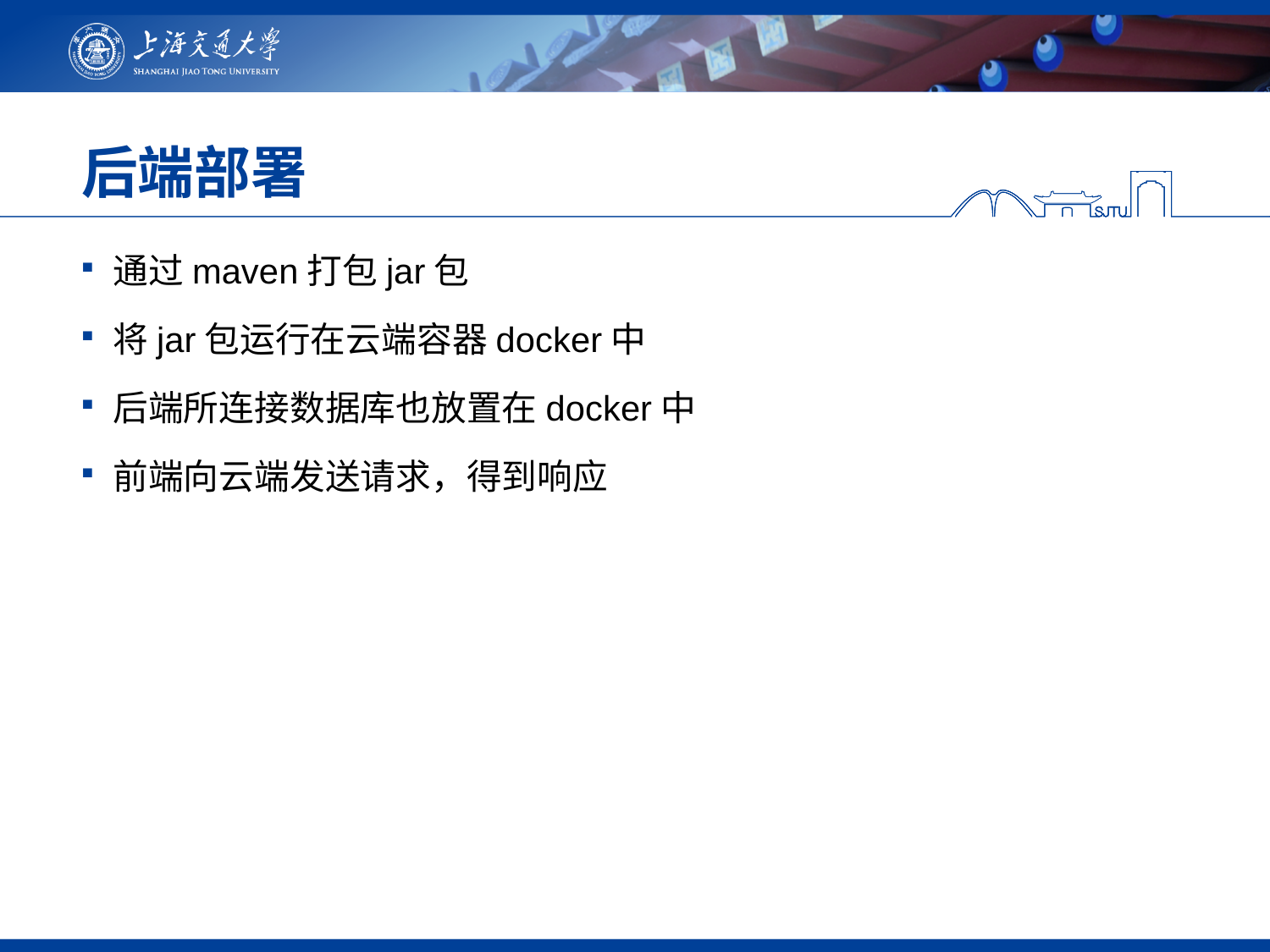

# 后端部署
通过maven打包jar包
将jar包运行在云端容器docker中
后端所连接数据库也放置在docker中
前端向云端发送请求，得到响应